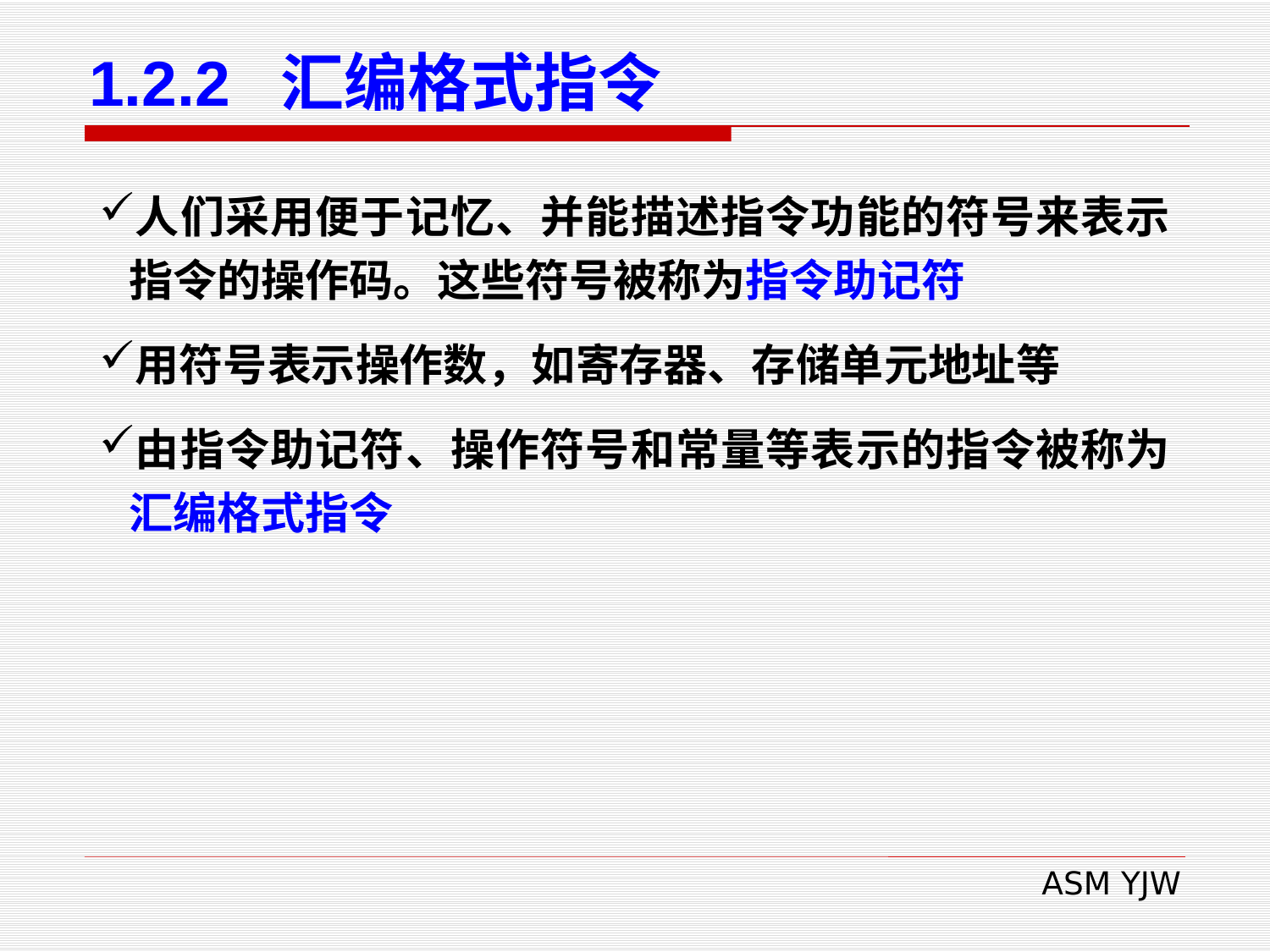

# 1.2.2  汇编格式指令
人们采用便于记忆、并能描述指令功能的符号来表示指令的操作码。这些符号被称为指令助记符
用符号表示操作数，如寄存器、存储单元地址等
由指令助记符、操作符号和常量等表示的指令被称为汇编格式指令